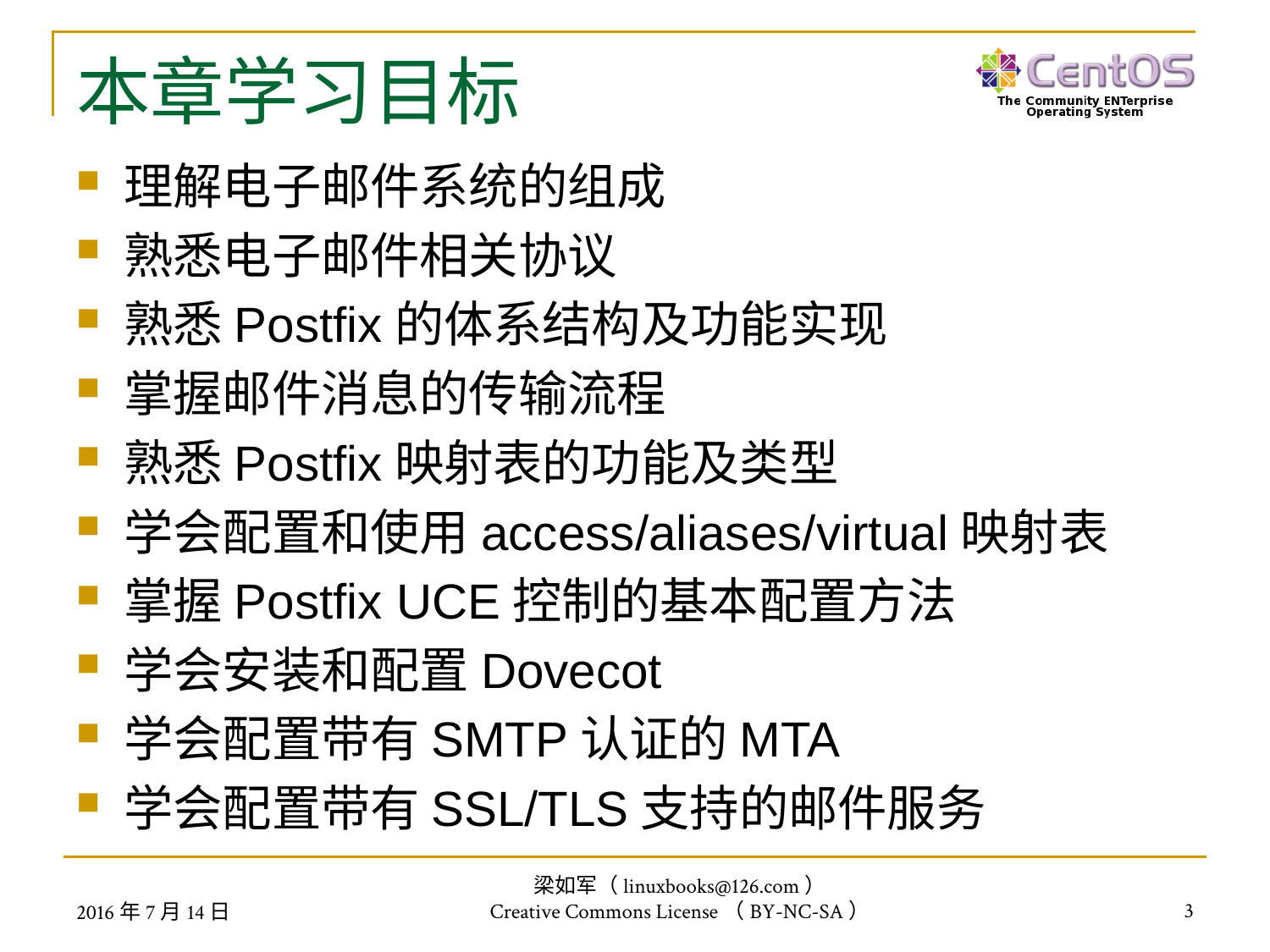

# 本章学习目标
理解电子邮件系统的组成
熟悉电子邮件相关协议
熟悉Postfix的体系结构及功能实现
掌握邮件消息的传输流程
熟悉Postfix映射表的功能及类型
学会配置和使用access/aliases/virtual映射表
掌握Postfix UCE控制的基本配置方法
学会安装和配置Dovecot
学会配置带有SMTP认证的MTA
学会配置带有SSL/TLS支持的邮件服务
梁如军（linuxbooks@126.com）
Creative Commons License（BY-NC-SA）
2016年7月14日
3